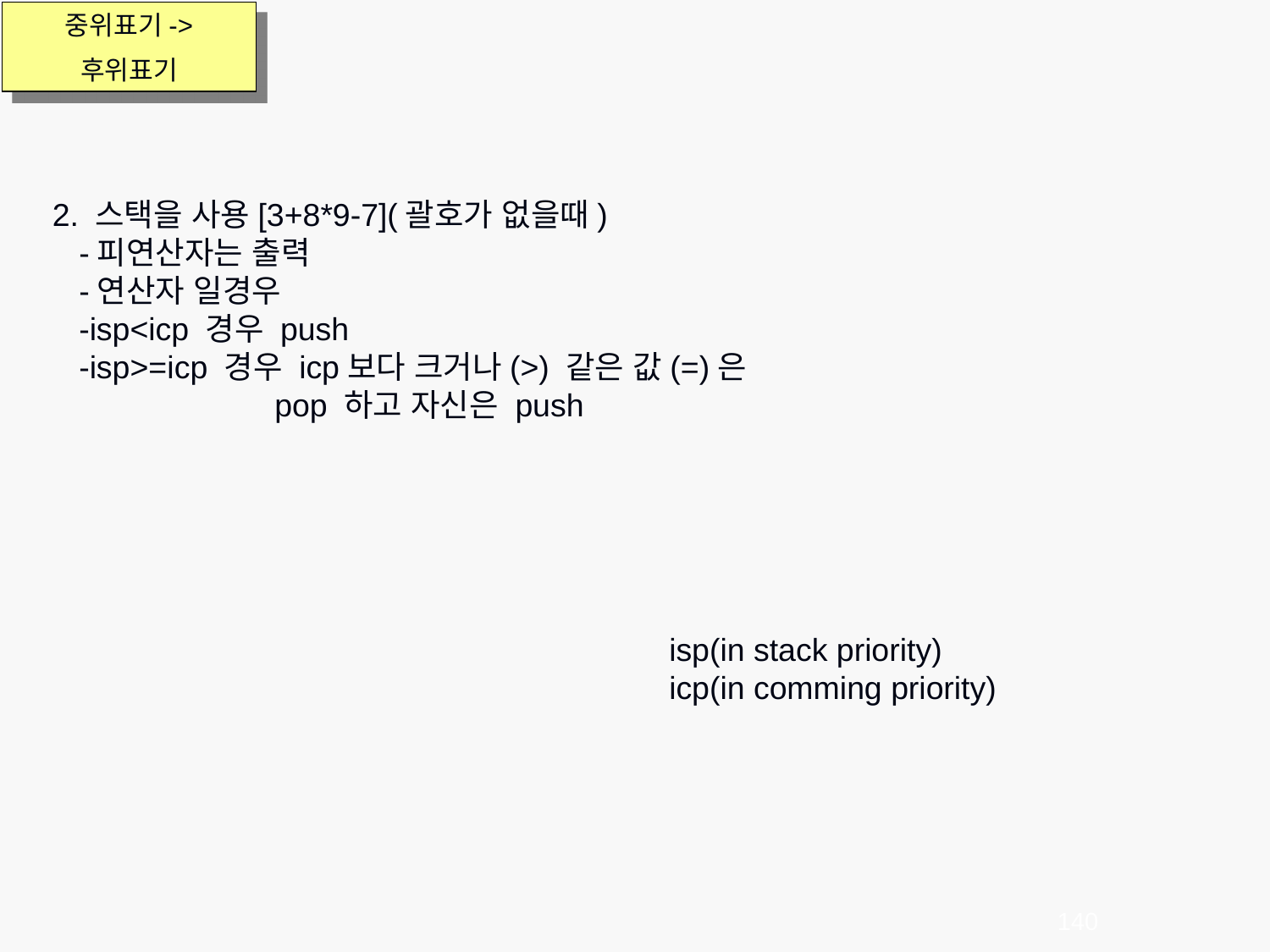

중위표기->
후위표기
2. 스택을 사용[3+8*9-7](괄호가 없을때)
   -피연산자는 출력
   -연산자 일경우
   -isp<icp 경우 push
   -isp>=icp 경우 icp보다 크거나(>) 같은 값(=)은
                         pop 하고 자신은 push
isp(in stack priority)
icp(in comming priority)
140